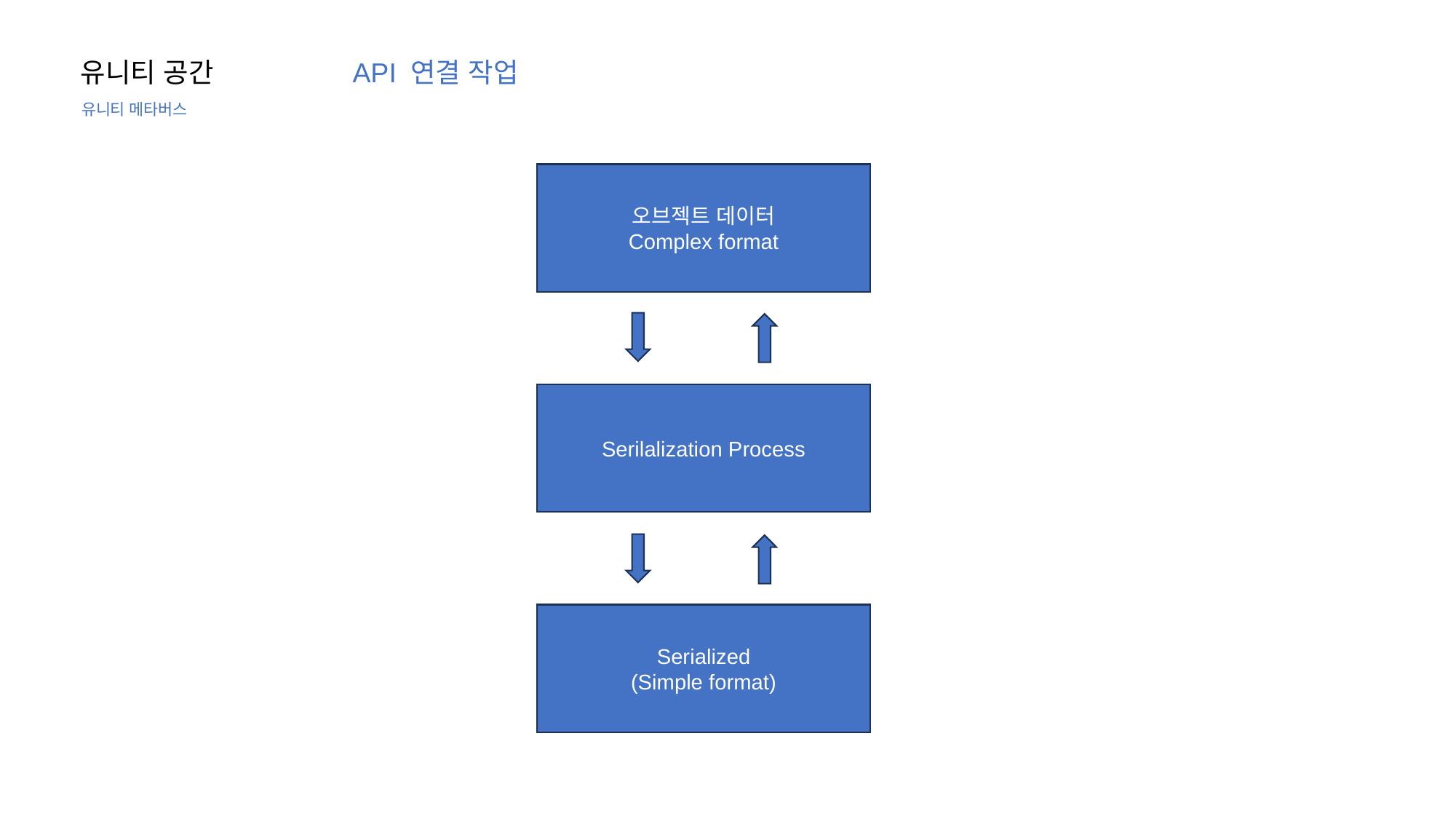

유니티 공간
API 연결 작업
유니티 메타버스
오브젝트 데이터
Complex format

Serilalization Process

Serialized
(Simple format)